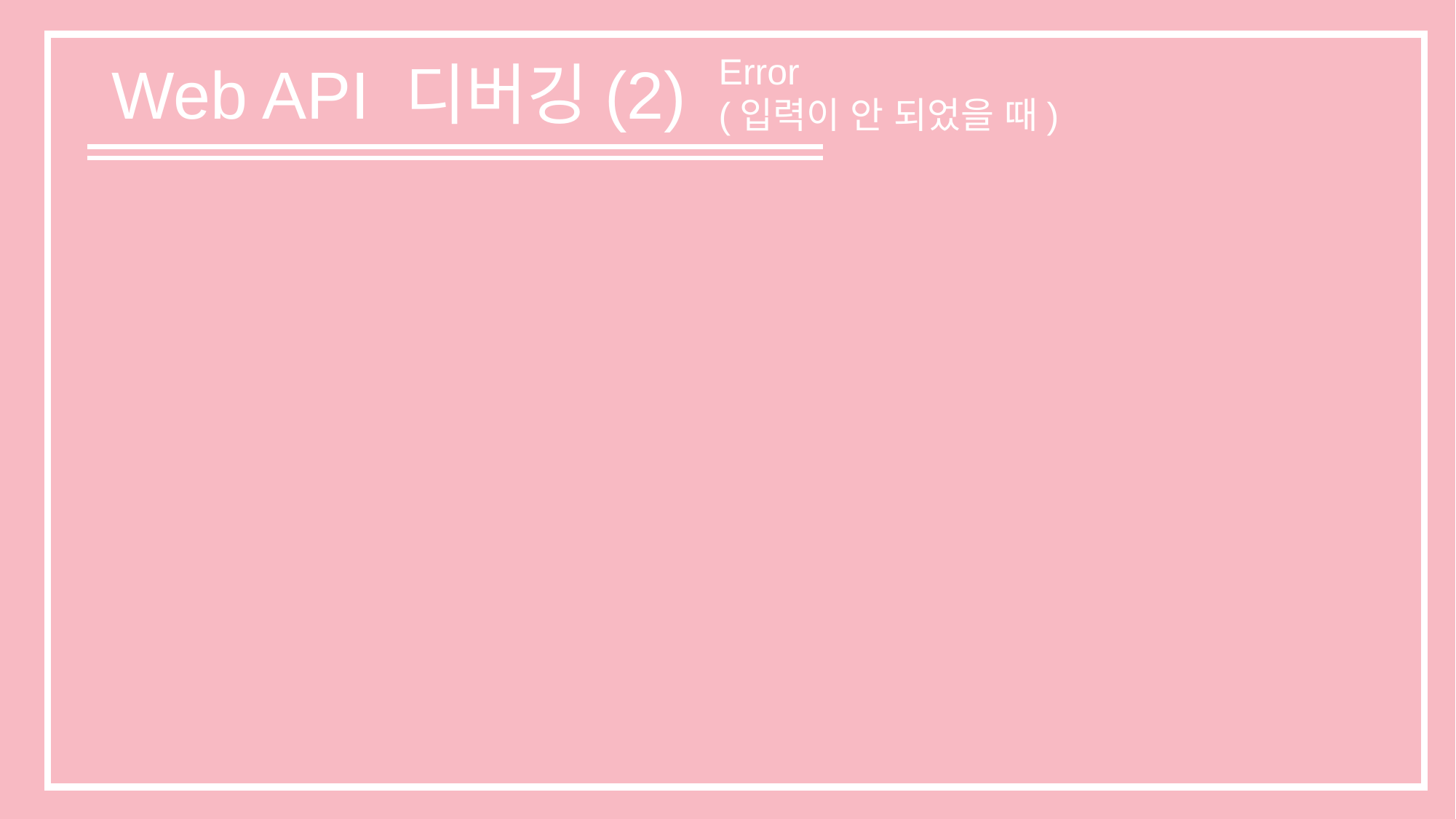

Error
(입력이 안 되었을 때)
Web API 디버깅(2)